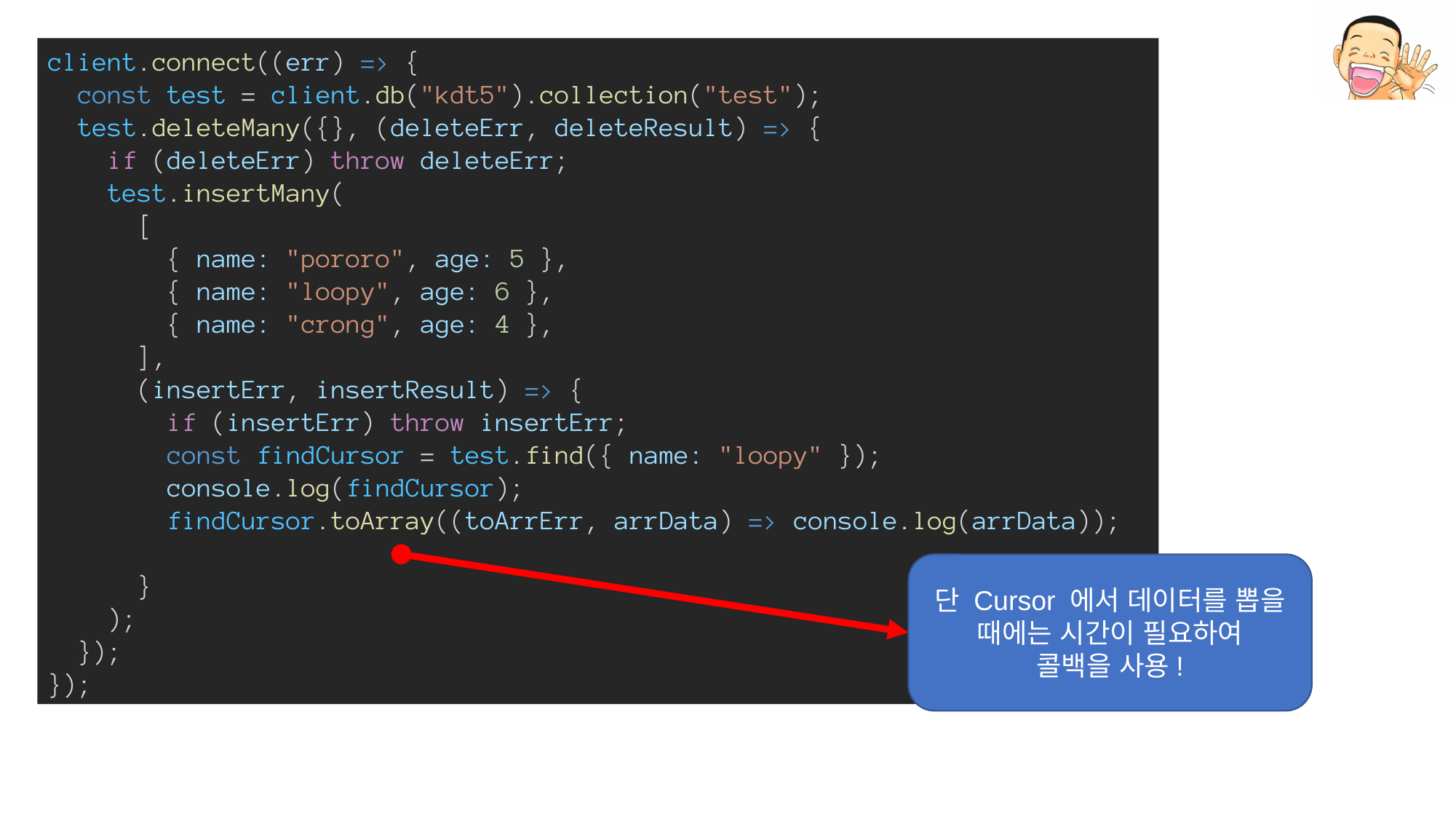

client.connect((err) => {
  const test = client.db("kdt5").collection("test");
  test.deleteMany({}, (deleteErr, deleteResult) => {
    if (deleteErr) throw deleteErr;
    test.insertMany(
      [
        { name: "pororo", age: 5 },
        { name: "loopy", age: 6 },
        { name: "crong", age: 4 },
      ],
      (insertErr, insertResult) => {
        if (insertErr) throw insertErr;
        const findCursor = test.find({ name: "loopy" });
        console.log(findCursor);
        findCursor.toArray((toArrErr, arrData) => console.log(arrData));

      }
    );
  });
});
단 Cursor 에서 데이터를 뽑을 때에는 시간이 필요하여
콜백을 사용!